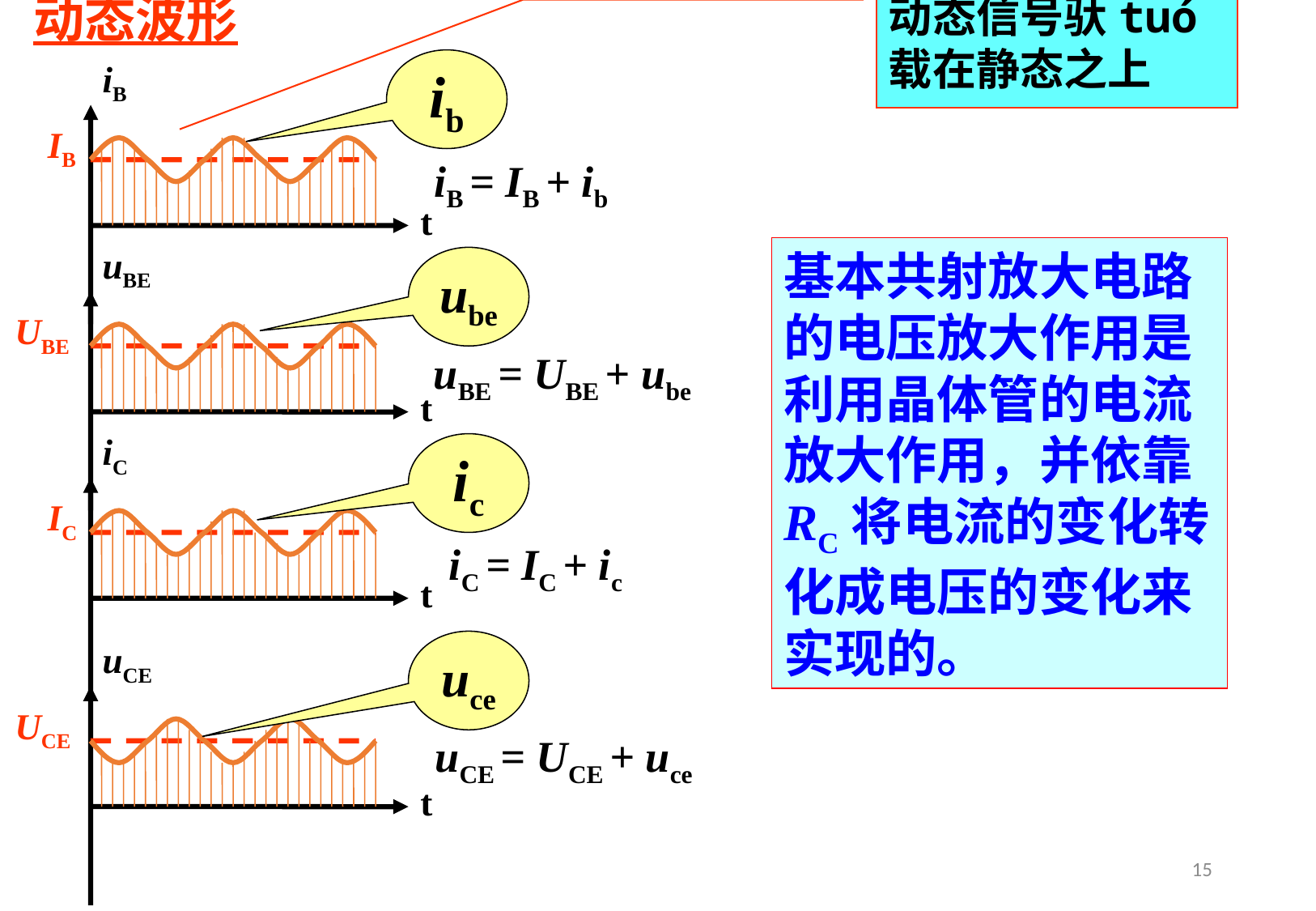

动态波形
动态信号驮tuó载在静态之上
iB

t

IB
uBE

t

UBE
iC

t
IC

uCE

t
UCE

ib

iB = IB + ib
基本共射放大电路的电压放大作用是利用晶体管的电流放大作用，并依靠RC将电流的变化转化成电压的变化来实现的。
ube

uBE = UBE + ube
ic

iC = IC + ic
uce

uCE = UCE + uce
15